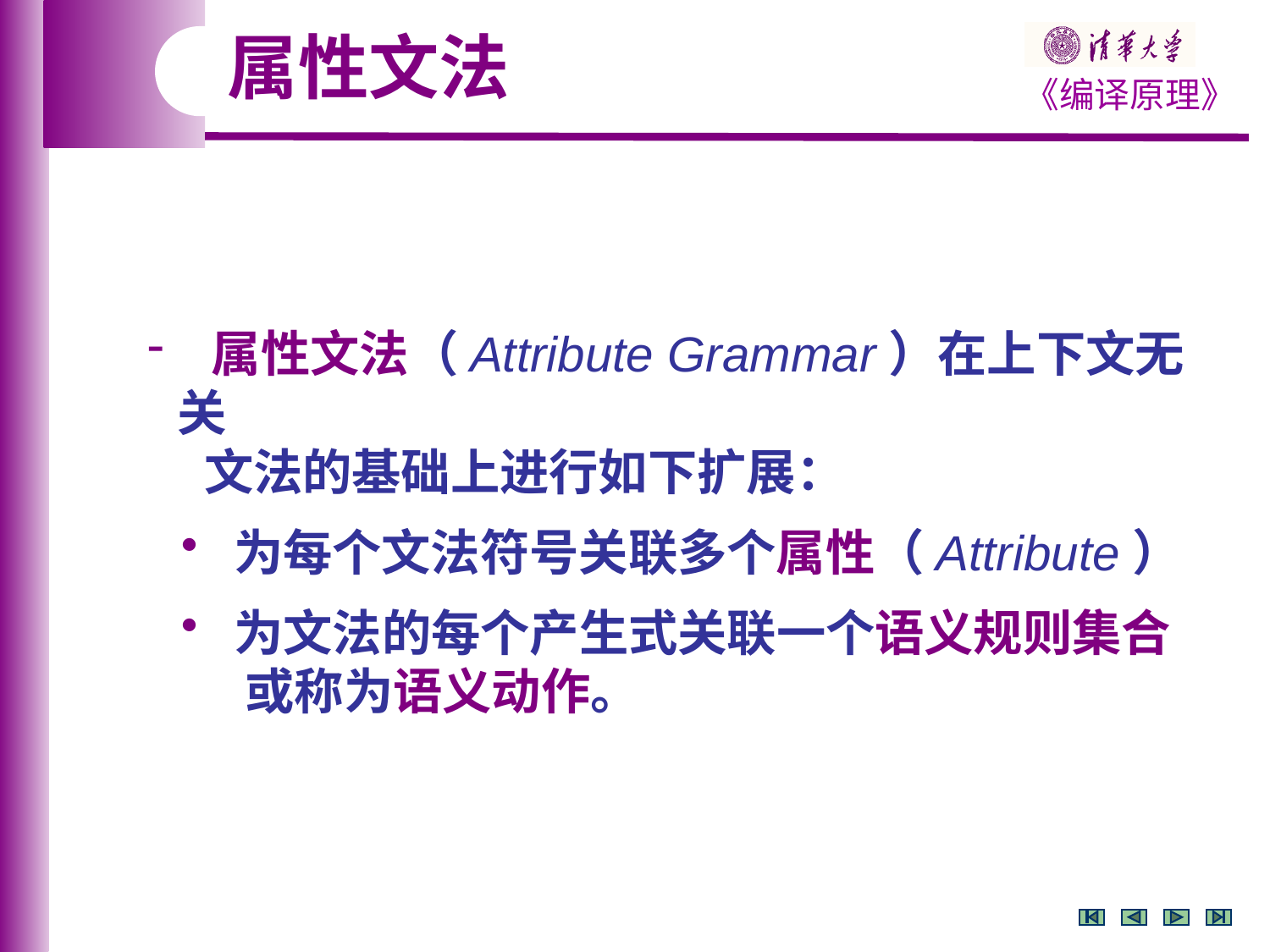

属性文法
  属性文法（Attribute Grammar）在上下文无关
    文法的基础上进行如下扩展：

 为每个文法符号关联多个属性（Attribute）

 为文法的每个产生式关联一个语义规则集合
  或称为语义动作。